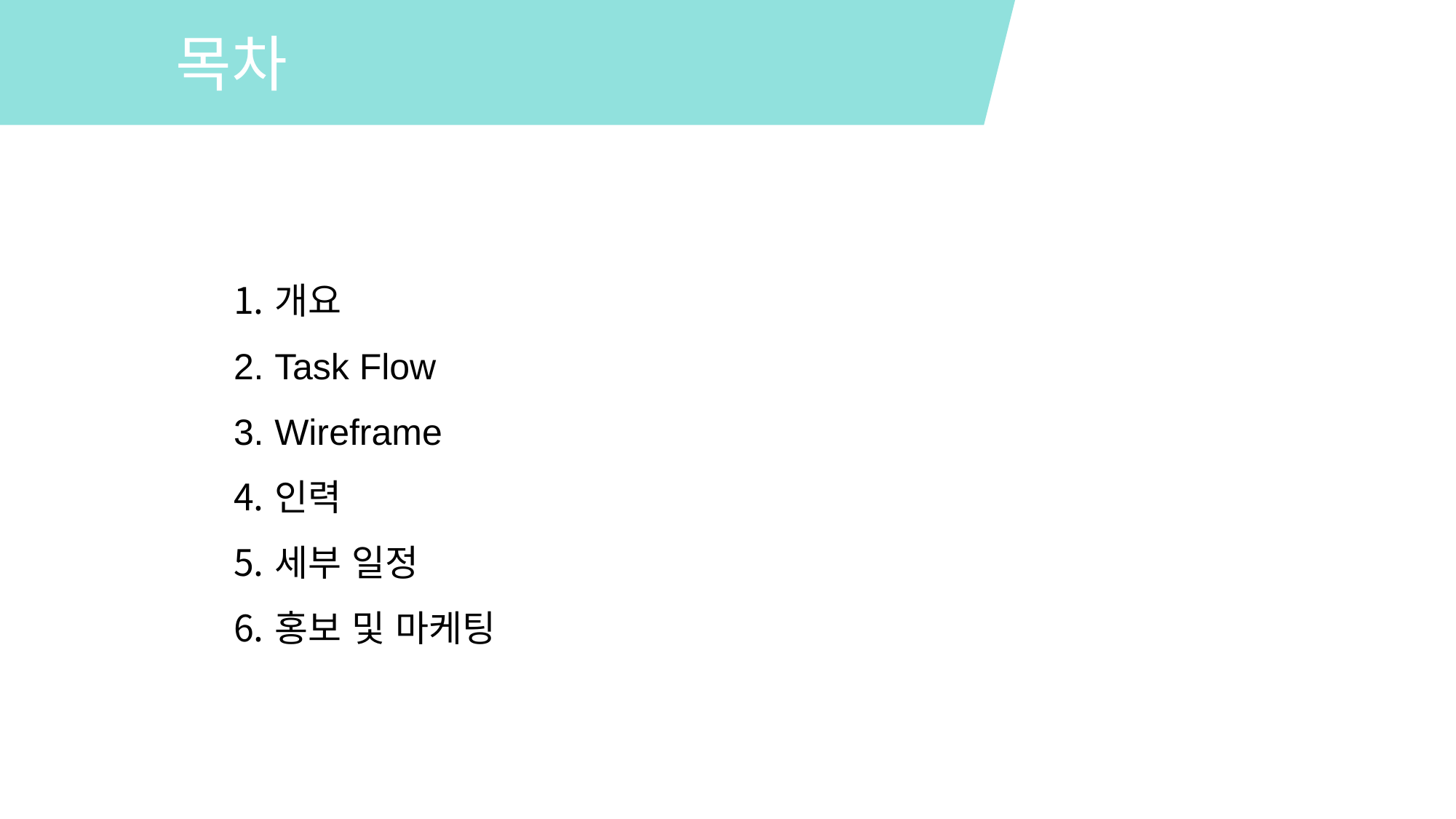

목차
개요
Task Flow
Wireframe
인력
세부 일정
홍보 및 마케팅